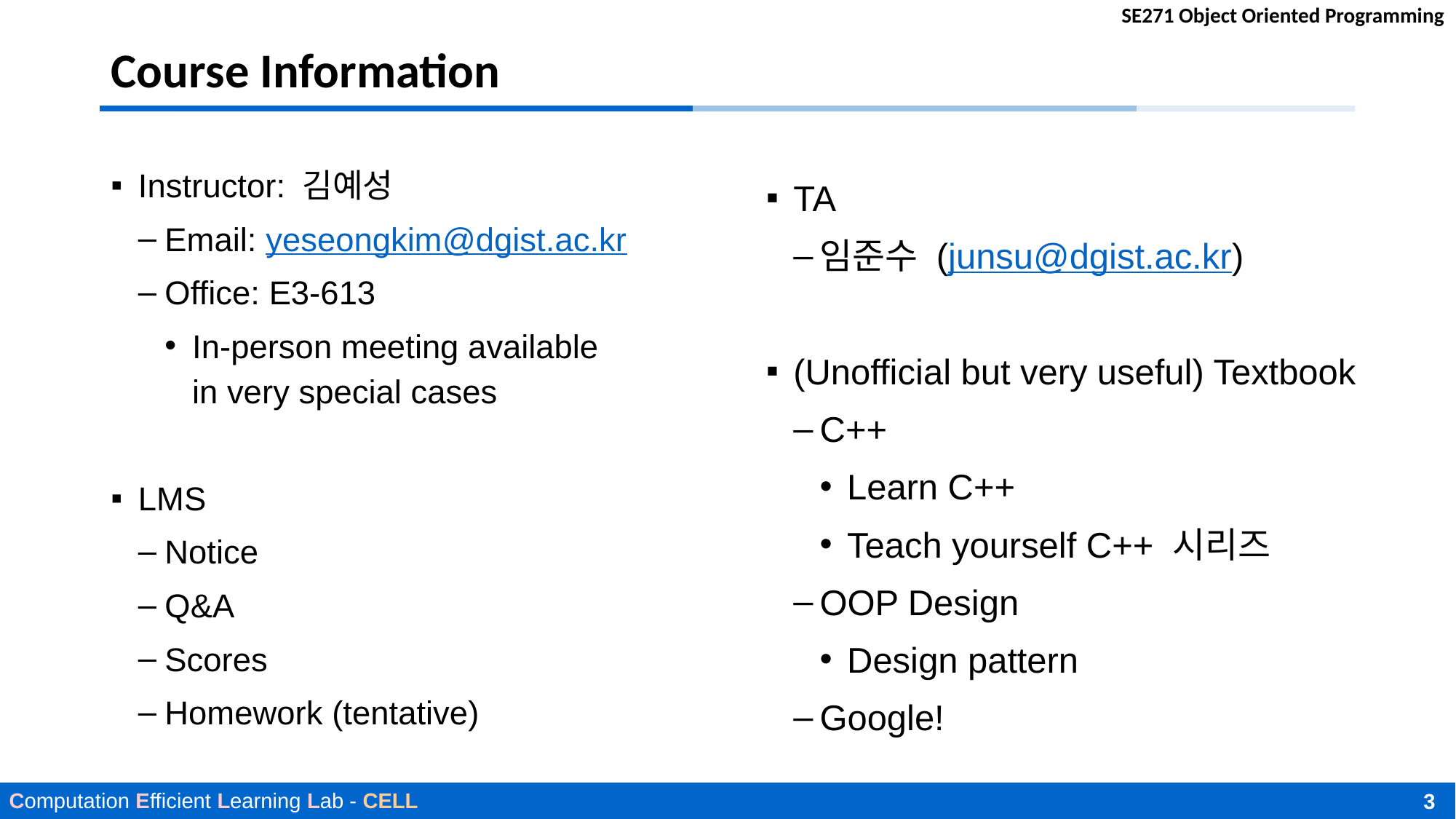

# Course Information
Instructor: 김예성
Email: yeseongkim@dgist.ac.kr
Office: E3-613
In-person meeting available
in very special cases

LMS
Notice
Q&A
Scores
Homework (tentative)
TA
임준수 (junsu@dgist.ac.kr)

(Unofficial but very useful) Textbook
C++
Learn C++
Teach yourself C++ 시리즈
OOP Design
Design pattern
Google!

3